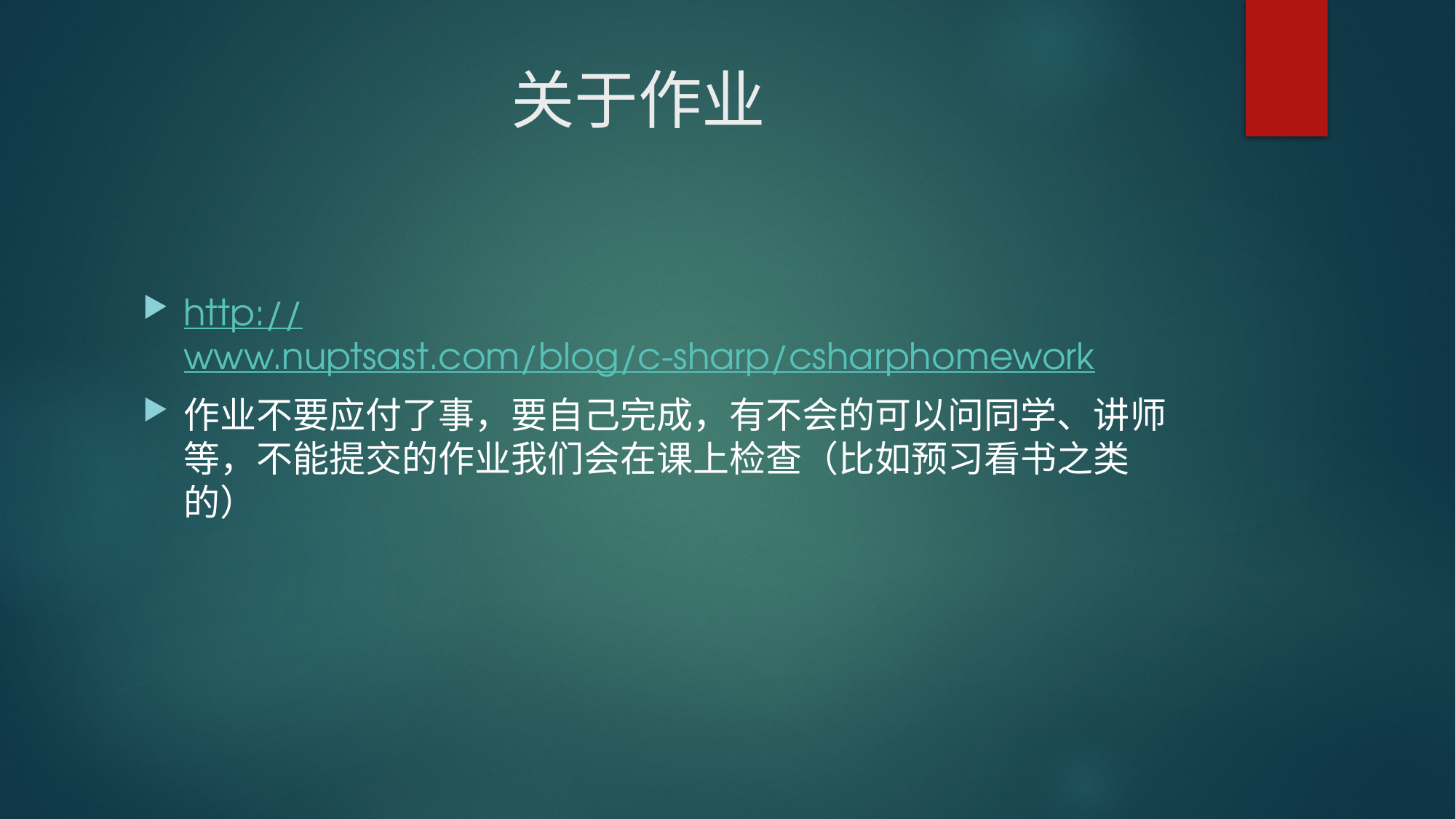

# 关于作业
http://www.nuptsast.com/blog/c-sharp/csharphomework
作业不要应付了事，要自己完成，有不会的可以问同学、讲师等，不能提交的作业我们会在课上检查（比如预习看书之类的）